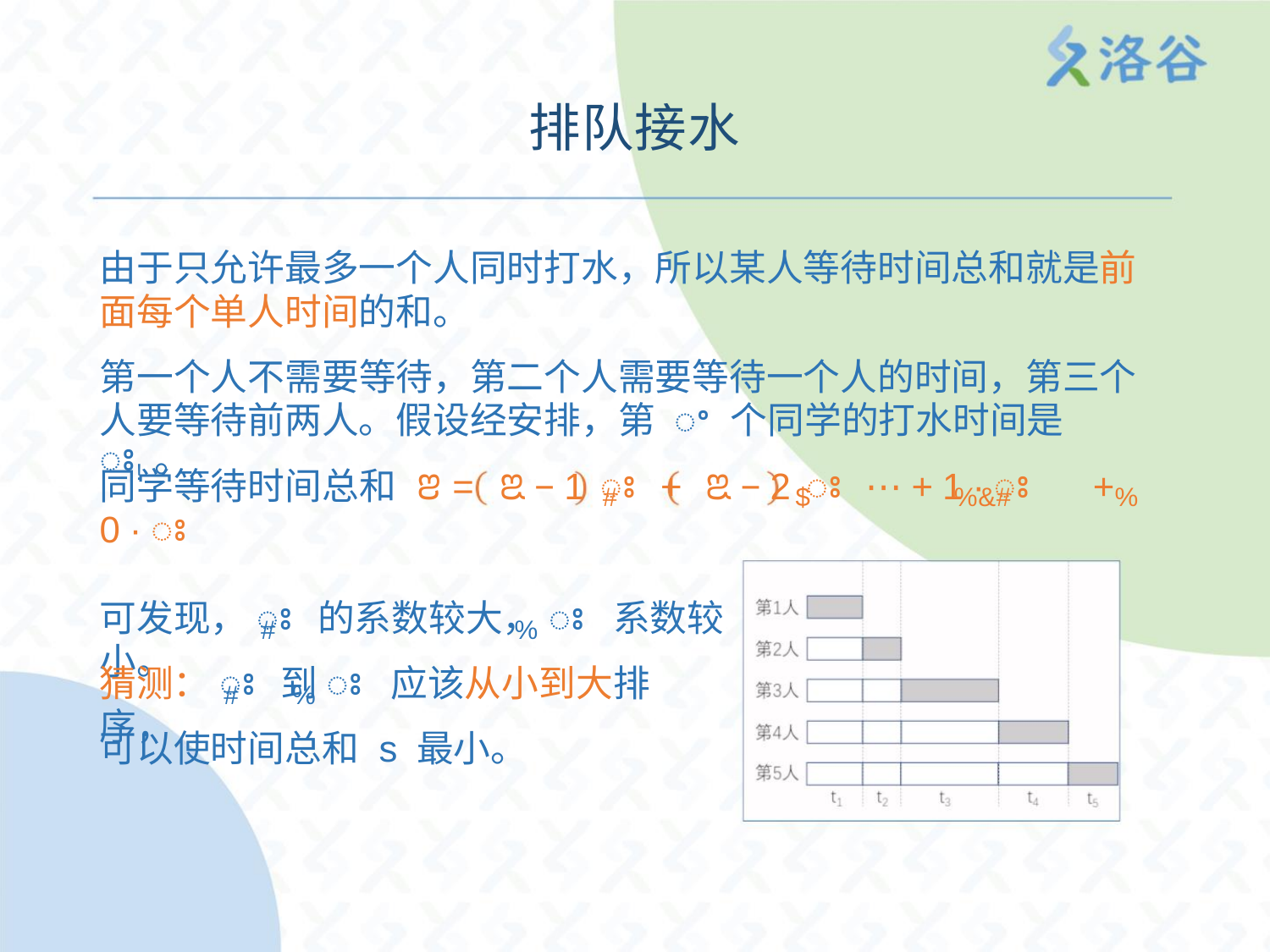

排队接水
由于只允许最多一个人同时打水，所以某人等待时间总和就是前
面每个单人时间的和。
第一个人不需要等待，第二个人需要等待一个人的时间，第三个
人要等待前两人。假设经安排，第 ꢀ 个同学的打水时间是 ꢁ!。
同学等待时间总和 ꢂ = ꢃ − 1 ꢁ + ꢃ − 2 ꢁ ⋯ + 1 · ꢁ + 0 · ꢁ
#
$
%&#
%
可发现，ꢁ 的系数较大，ꢁ 系数较小。
#
%
猜测：ꢁ 到ꢁ 应该从小到大排序，
#
%
可以使时间总和 s 最小。